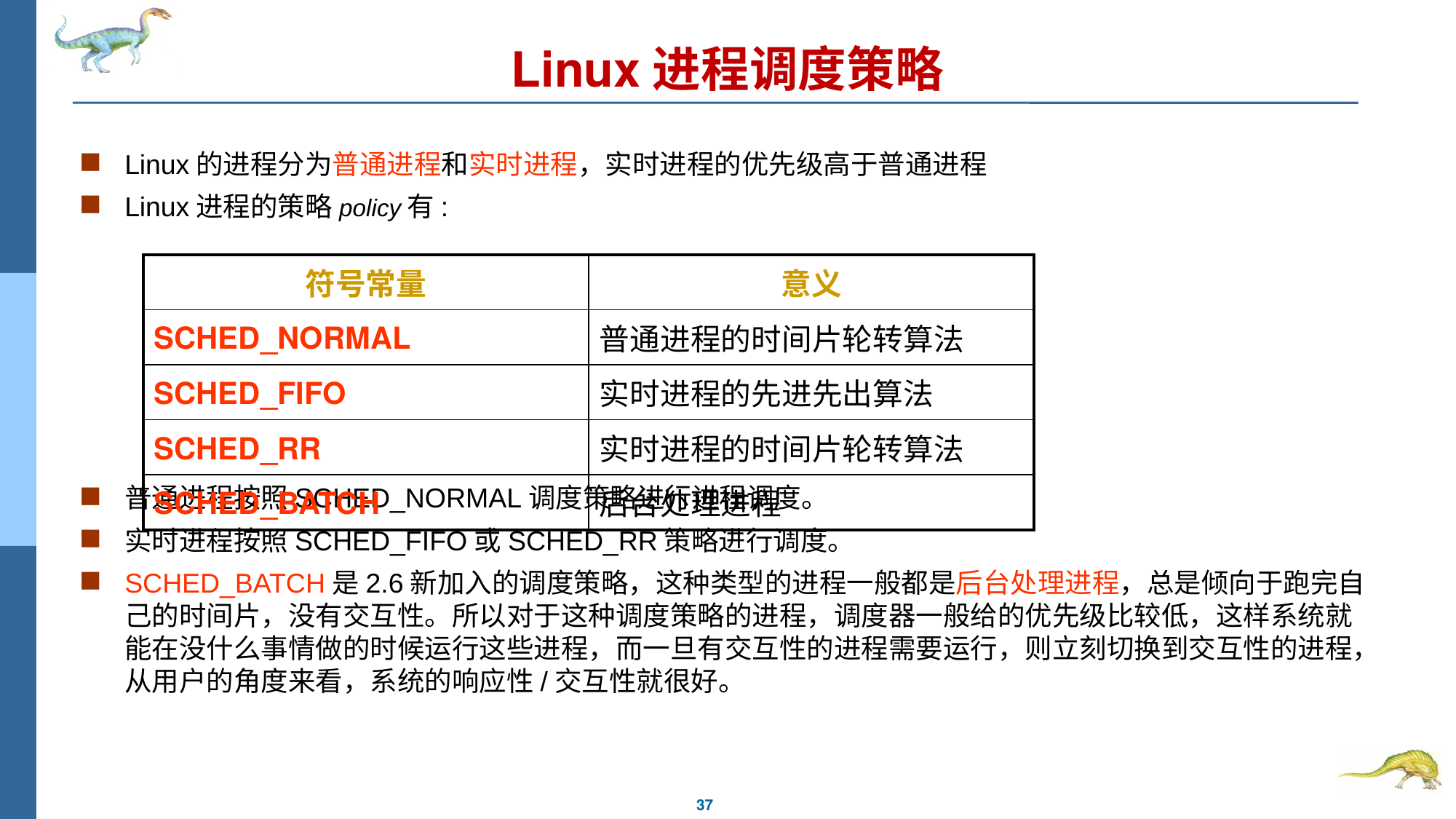

# Linux进程调度策略
Linux的进程分为普通进程和实时进程，实时进程的优先级高于普通进程
Linux进程的策略policy有:

普通进程按照SCHED_NORMAL调度策略进行进程调度。
实时进程按照SCHED_FIFO或SCHED_RR策略进行调度。
SCHED_BATCH是2.6新加入的调度策略，这种类型的进程一般都是后台处理进程，总是倾向于跑完自己的时间片，没有交互性。所以对于这种调度策略的进程，调度器一般给的优先级比较低，这样系统就能在没什么事情做的时候运行这些进程，而一旦有交互性的进程需要运行，则立刻切换到交互性的进程，从用户的角度来看，系统的响应性/交互性就很好。
| 符号常量 | 意义 |
| --- | --- |
| SCHED\_NORMAL | 普通进程的时间片轮转算法 |
| SCHED\_FIFO | 实时进程的先进先出算法 |
| SCHED\_RR | 实时进程的时间片轮转算法 |
| SCHED\_BATCH | 后台处理进程 |